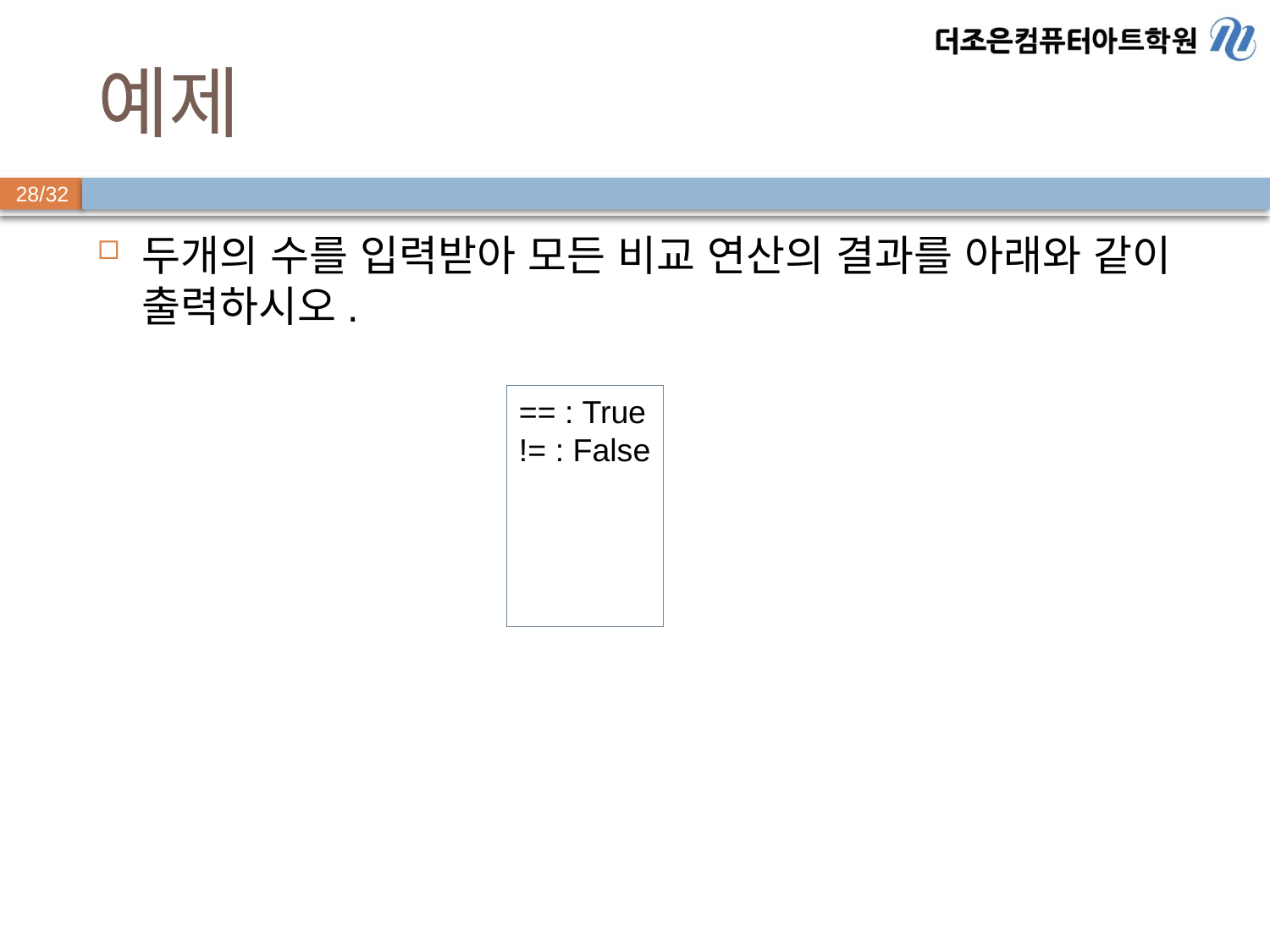

# 예제
두개의 수를 입력받아 모든 비교 연산의 결과를 아래와 같이 출력하시오.

== : True
!= : False